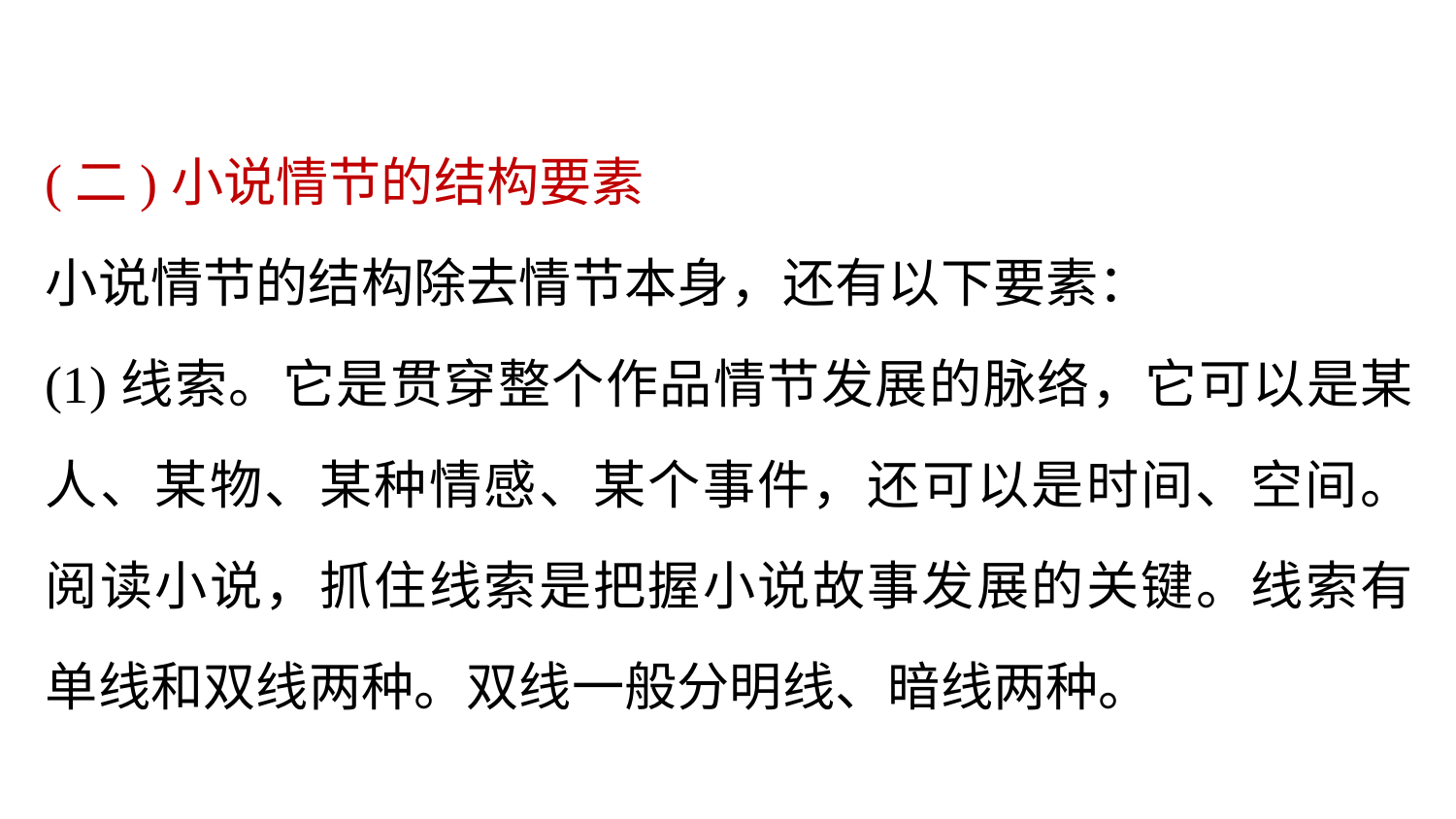

(二)小说情节的结构要素
小说情节的结构除去情节本身，还有以下要素：
(1)线索。它是贯穿整个作品情节发展的脉络，它可以是某人、某物、某种情感、某个事件，还可以是时间、空间。阅读小说，抓住线索是把握小说故事发展的关键。线索有单线和双线两种。双线一般分明线、暗线两种。